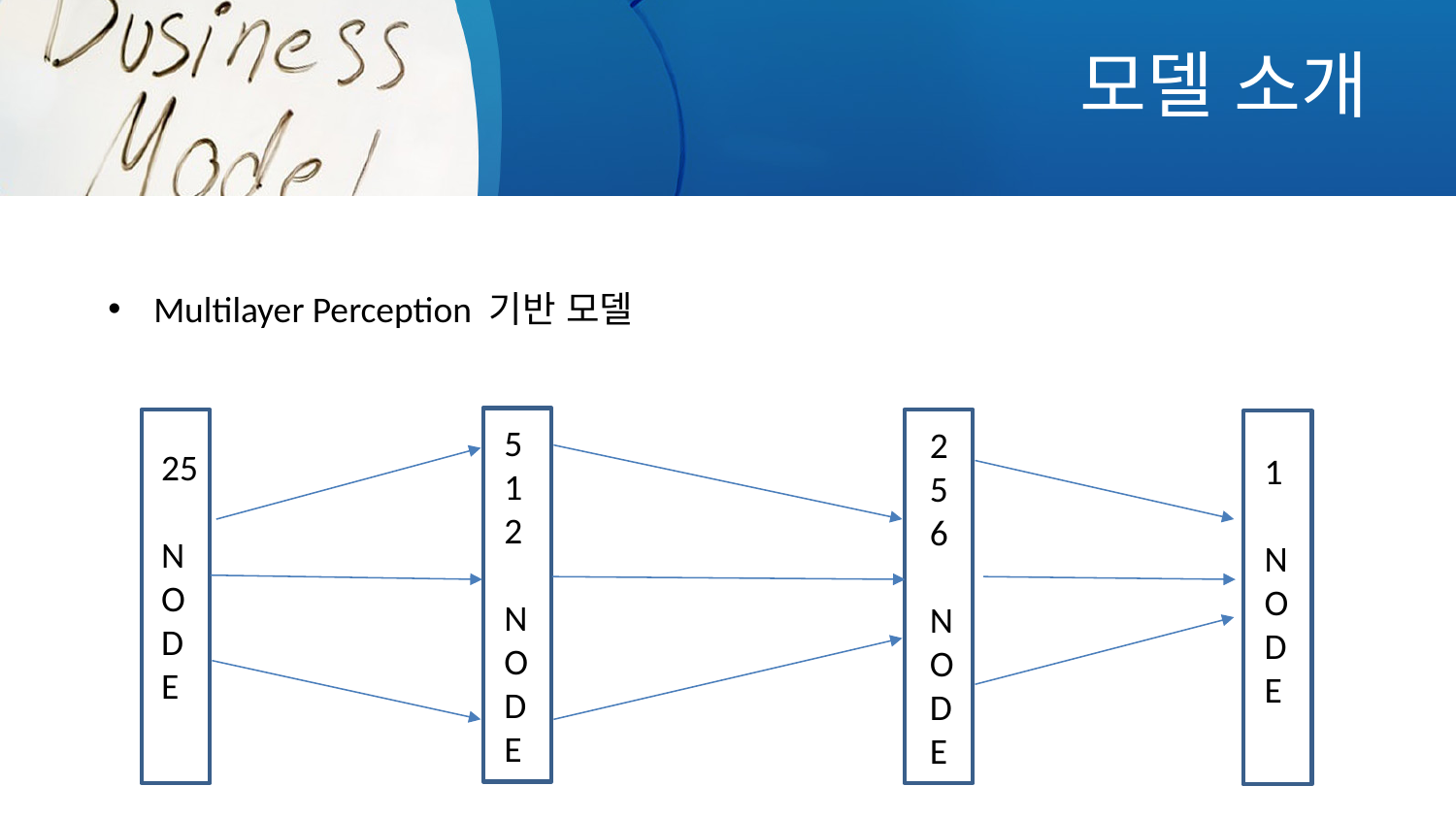

# 모델 소개

Multilayer Perception 기반 모델

5
1
2

N
O
D
E
2
5
6

N
O
D
E
25

N
O
D
E
1

N
O
D
E